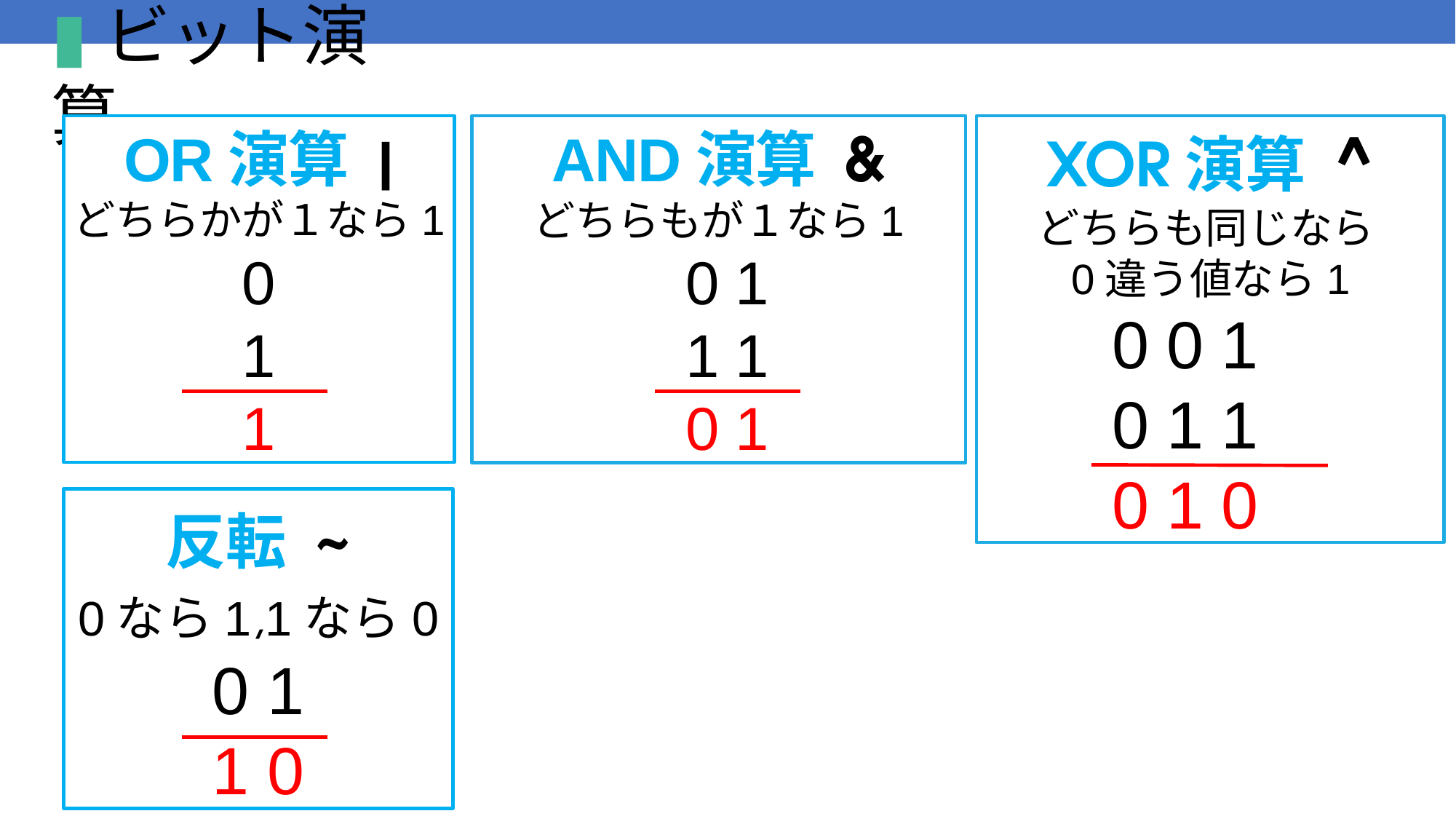

# ▮ビット演算
OR演算 |
どちらかが１なら1
0
1
1
AND演算 &
どちらもが１なら1
0 1
1 1
0 1
XOR演算 ^
どちらも同じなら0違う値なら1
0 0 1
0 1 1
0 1 0
反転 ~
0なら1,1なら0
0 1
1 0